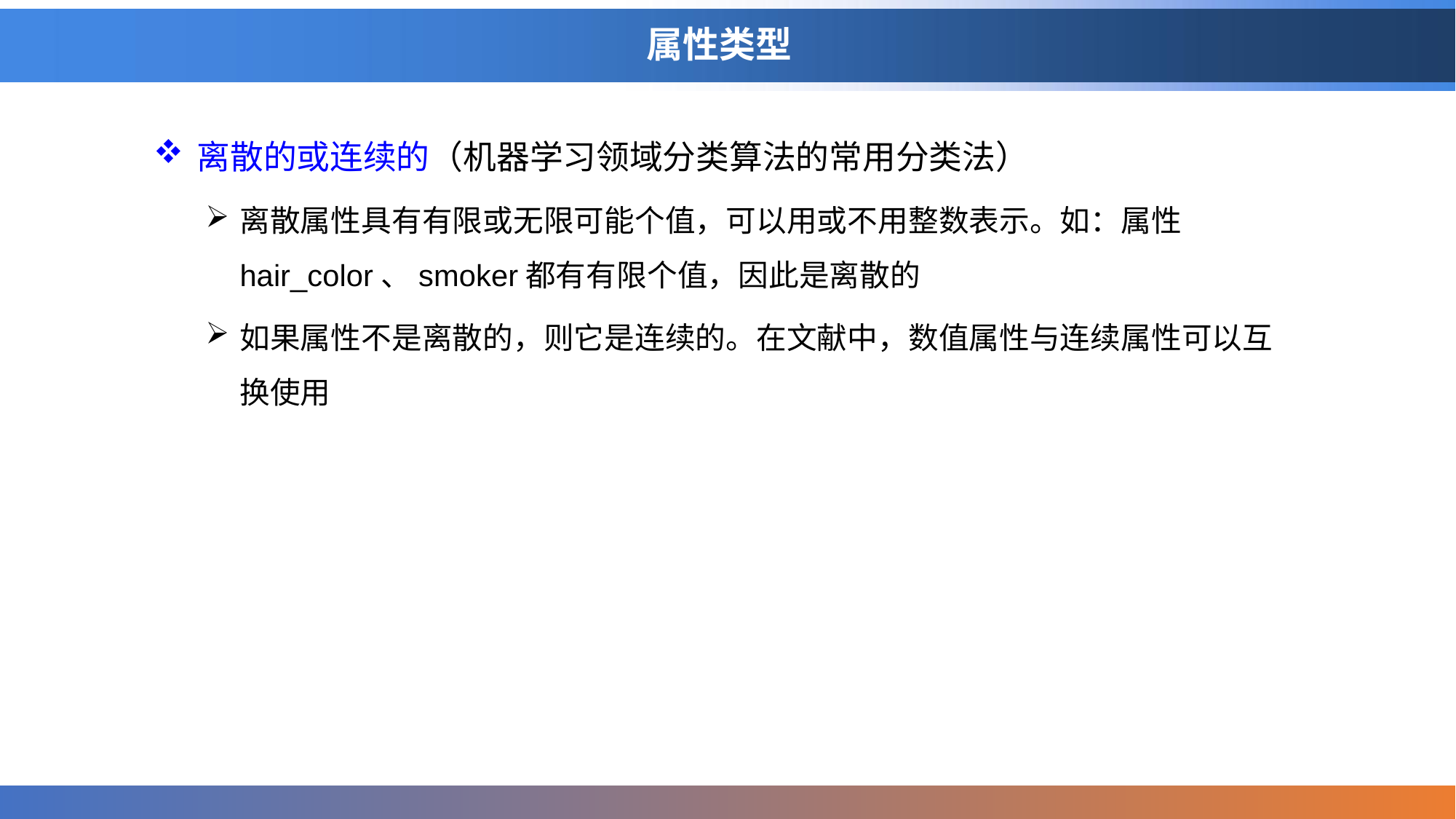

# 属性类型
离散的或连续的（机器学习领域分类算法的常用分类法）
离散属性具有有限或无限可能个值，可以用或不用整数表示。如：属性hair_color、smoker都有有限个值，因此是离散的
如果属性不是离散的，则它是连续的。在文献中，数值属性与连续属性可以互换使用